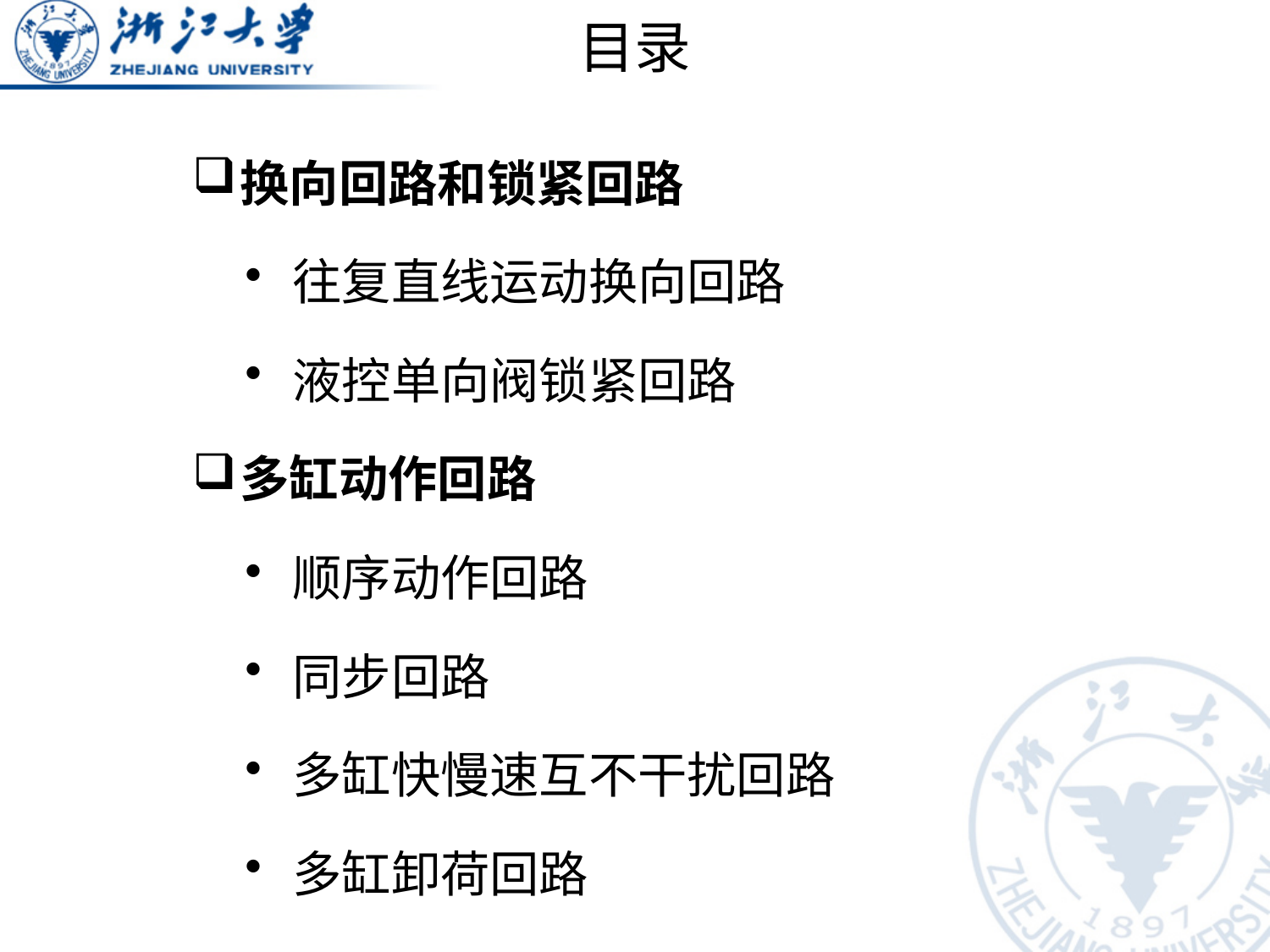

# 目录
换向回路和锁紧回路
往复直线运动换向回路
液控单向阀锁紧回路
多缸动作回路
顺序动作回路
同步回路
多缸快慢速互不干扰回路
多缸卸荷回路